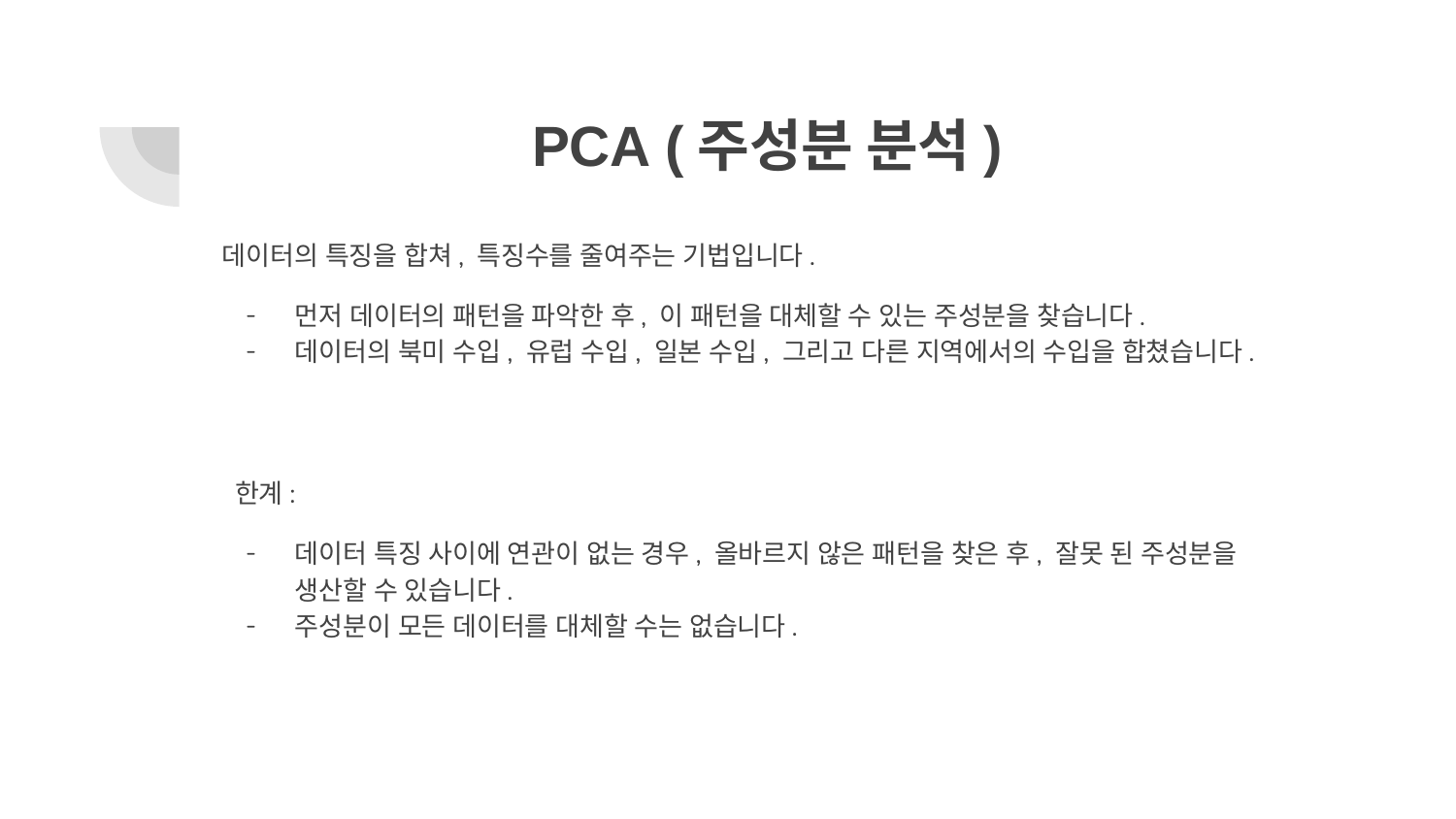

# PCA (주성분 분석)
데이터의 특징을 합쳐, 특징수를 줄여주는 기법입니다.
먼저 데이터의 패턴을 파악한 후, 이 패턴을 대체할 수 있는 주성분을 찾습니다.
데이터의 북미 수입, 유럽 수입, 일본 수입, 그리고 다른 지역에서의 수입을 합쳤습니다.

 한계:
데이터 특징 사이에 연관이 없는 경우, 올바르지 않은 패턴을 찾은 후, 잘못 된 주성분을 생산할 수 있습니다.
주성분이 모든 데이터를 대체할 수는 없습니다.